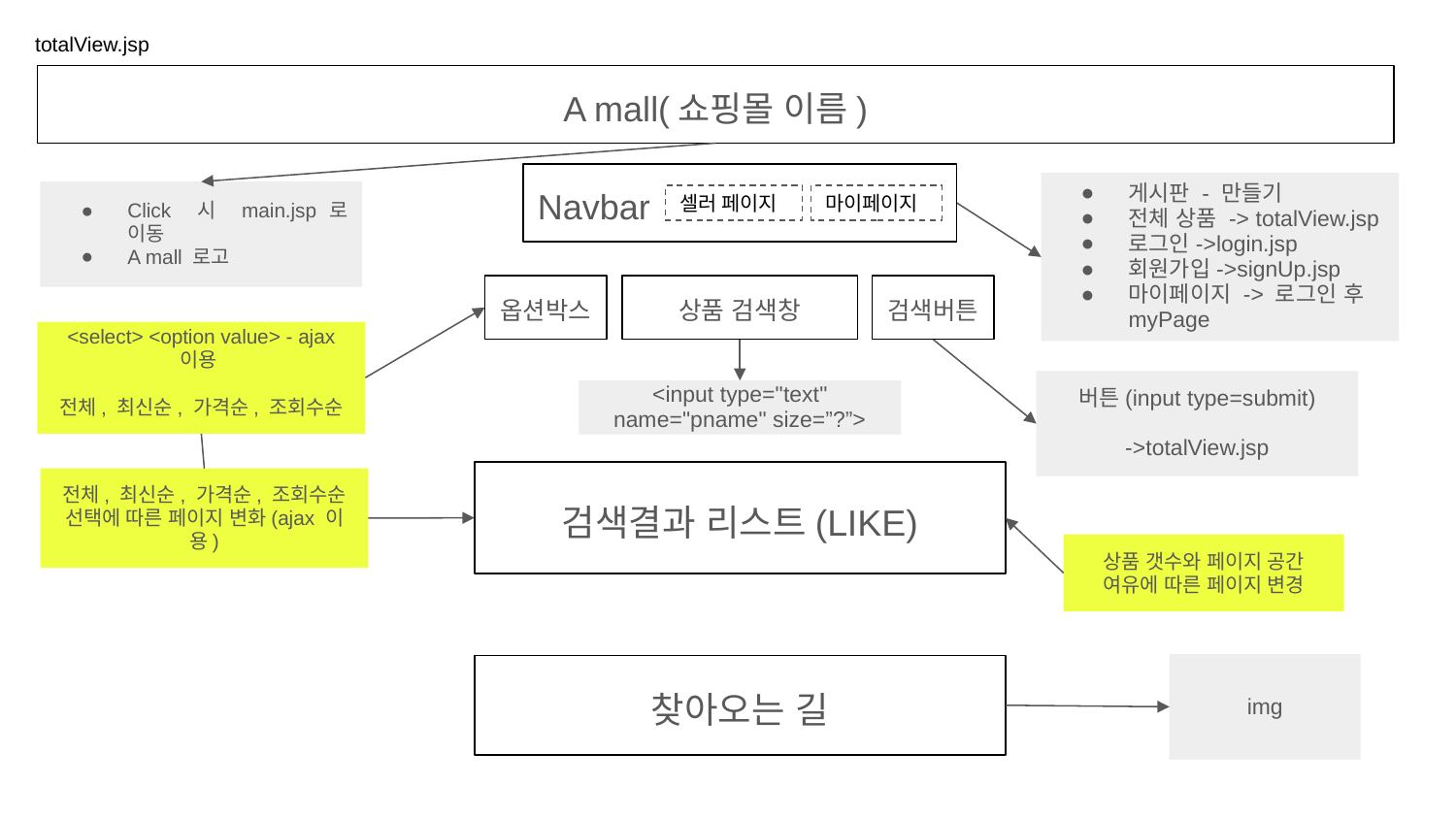

totalView.jsp
A mall(쇼핑몰 이름)
Navbar
게시판 - 만들기
전체 상품 -> totalView.jsp
로그인->login.jsp
회원가입->signUp.jsp
마이페이지 -> 로그인 후 myPage
Click 시 main.jsp로 이동
A mall 로고
셀러 페이지
마이페이지
옵션박스
상품 검색창
검색버튼

<select> <option value> - ajax 이용
전체, 최신순, 가격순, 조회수순
버튼(input type=submit)
->totalView.jsp
<input type="text" name="pname" size=”?”>
검색결과 리스트(LIKE)
전체, 최신순, 가격순, 조회수순 선택에 따른 페이지 변화(ajax 이용)
상품 갯수와 페이지 공간 여유에 따른 페이지 변경
img
찾아오는 길